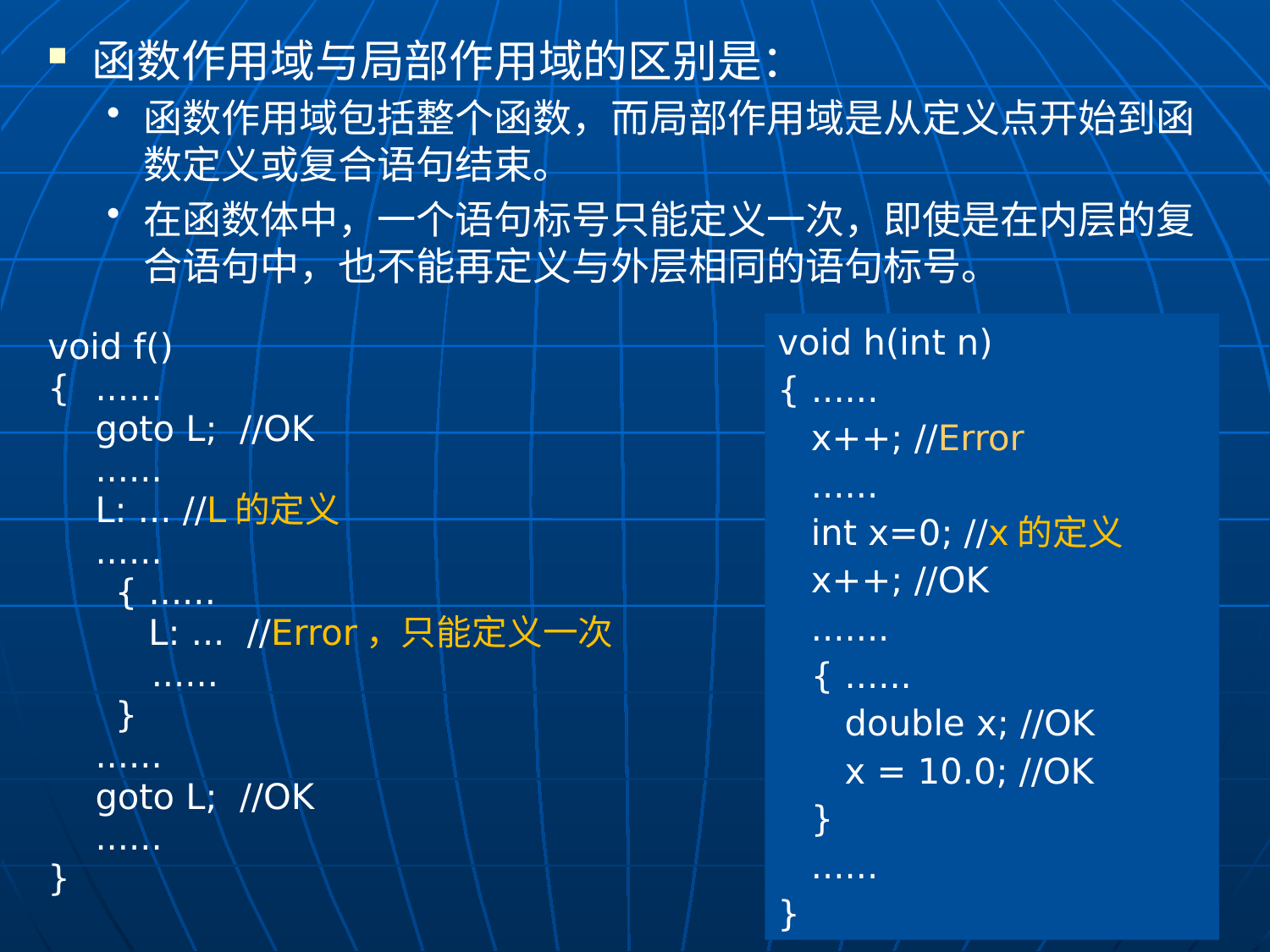

函数作用域与局部作用域的区别是：
函数作用域包括整个函数，而局部作用域是从定义点开始到函数定义或复合语句结束。
在函数体中，一个语句标号只能定义一次，即使是在内层的复合语句中，也不能再定义与外层相同的语句标号。
void h(int n)
{ ......
   x++; //Error
   ......
   int x=0; //x的定义
   x++; //OK
   .......
   { ......
      double x; //OK
      x = 10.0; //OK
   }
   ......
}
void f()
{	......
	goto L;  //OK
	......
	L: ... //L的定义
	......
      { ......
         L: ...  //Error，只能定义一次
	     ......
      }
	......
	goto L;  //OK
	......
}